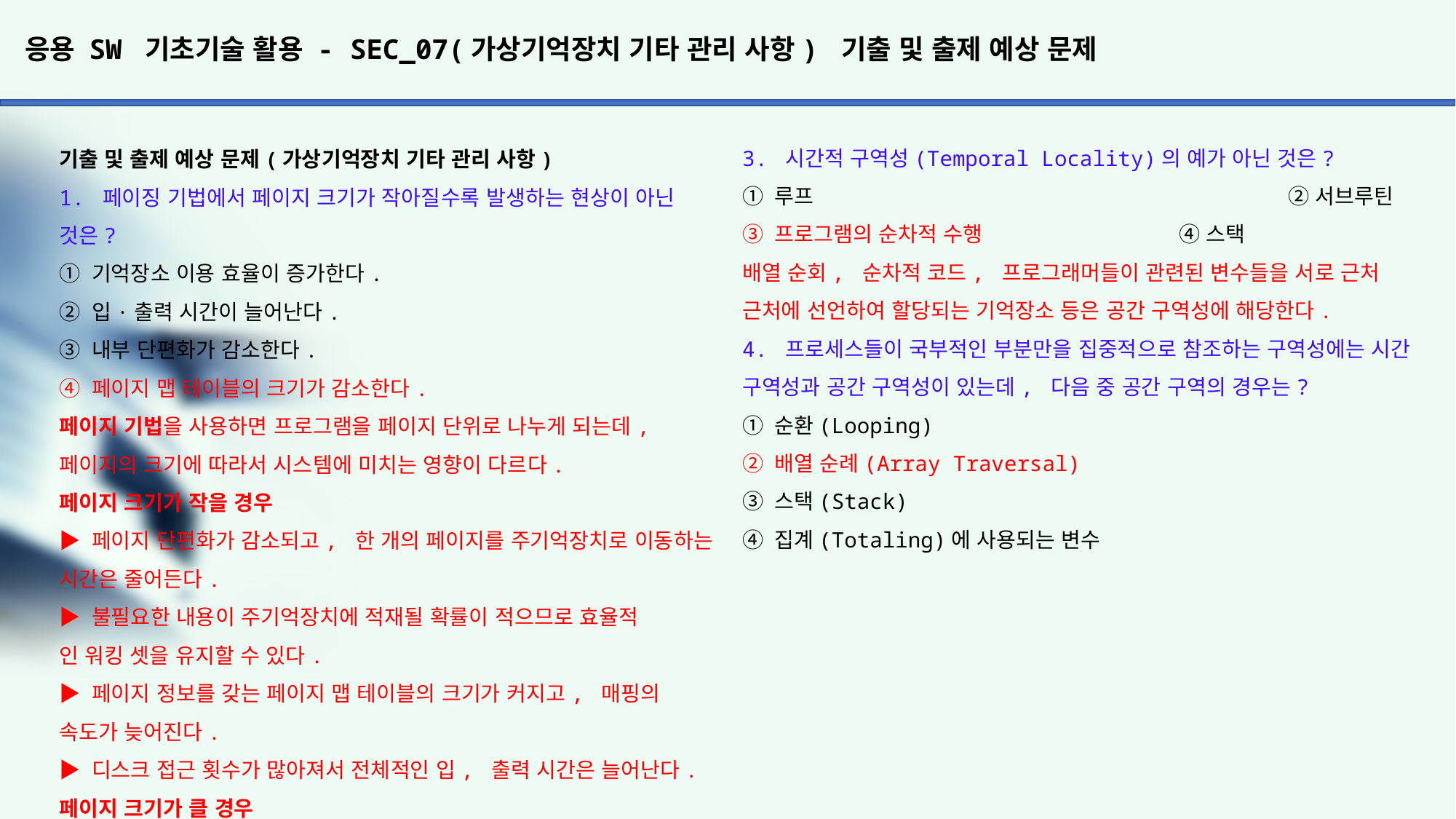

# 응용 SW 기초기술 활용 - SEC_07(가상기억장치 기타 관리 사항) 기출 및 출제 예상 문제
3. 시간적 구역성(Temporal Locality)의 예가 아닌 것은?
① 루프					② 서브루틴
③ 프로그램의 순차적 수행		④ 스택
배열 순회, 순차적 코드, 프로그래머들이 관련된 변수들을 서로 근처
근처에 선언하여 할당되는 기억장소 등은 공간 구역성에 해당한다.
4. 프로세스들이 국부적인 부분만을 집중적으로 참조하는 구역성에는 시간 구역성과 공간 구역성이 있는데, 다음 중 공간 구역의 경우는?
① 순환(Looping)
② 배열 순례(Array Traversal)
③ 스택(Stack)
④ 집계(Totaling)에 사용되는 변수

기출 및 출제 예상 문제(가상기억장치 기타 관리 사항)
1. 페이징 기법에서 페이지 크기가 작아질수록 발생하는 현상이 아닌 것은?
① 기억장소 이용 효율이 증가한다.
② 입·출력 시간이 늘어난다.
③ 내부 단편화가 감소한다.
④ 페이지 맵 테이블의 크기가 감소한다.
페이지 기법을 사용하면 프로그램을 페이지 단위로 나누게 되는데,
페이지의 크기에 따라서 시스템에 미치는 영향이 다르다.
페이지 크기가 작을 경우
▶ 페이지 단편화가 감소되고, 한 개의 페이지를 주기억장치로 이동하는 시간은 줄어든다.
▶ 불필요한 내용이 주기억장치에 적재될 확률이 적으므로 효율적
인 워킹 셋을 유지할 수 있다.
▶ 페이지 정보를 갖는 페이지 맵 테이블의 크기가 커지고, 매핑의 속도가 늦어진다.
▶ 디스크 접근 횟수가 많아져서 전체적인 입, 출력 시간은 늘어난다.
페이지 크기가 클 경우
▶ 페이지 정보를 갖는 페이지 맵 테이블의 크기가 작아지고, 매핑 속도가 빨라진다.
▶ 디스크의 접근 횟수가 줄어들어 전체적인 입, 출력의 효율성이
증가된다.
▶ 페이지 단편화가 증가되고, 한 개의 페이지를 주기억장치로
이동하는 시간이 늘어난다.
▶ 프로세스(프로그램) 수행에 불필요한 내용까지도 주기억장치에
적재될 수 있다.
2. 프로세스 적재 정책과 관련한 설명으로 틀린 것은?
① 반복, 스택, 부 프로그램은 시간 지역성(Temporal Locality)과 관련이 있다.
② 공간 지역성(Spatial Locality)은 프로세스가 어떤 페이지를 참조했다면 이후 가상주소공간상 그 페이지와 인접한 페이지들을 참조할 가능성이 높음을 의미한다.
③ 일반적으로 페이지 교환에 보내는 시간보다 프로세스 수행에 보내는 시간이 더 크면 스레싱(Thrashing)이 발생한다.
④ 스레싱(Thrashing) 현상을 방지하기 위해서는 각 프로세스가 필요로 하는 프레임을 제공할 수 있어야 한다.
Locality(국부성, 지역성, 구역성, 국소성)는 프로세스가 실행되는 동안 주기억장치를 참조할 때 일부 페이지만 집중적으로 참조하는 성질을 다루는 이론이다.
▶ 스래싱을 방지하기 위한 워킹 셋 이론의 기반이 되었다.
▶ 프로세스가 집중적으로 사용하는 페이지를 알아내는 방법 중에
하나로, 가상기억장치 관리의 이론적인 근거가 된다.
▶ 데닝(Denning) 교수에 의해 구역성의 개념이 증명되었으며,
캐시 메모리 시스템의 이론적 근거이다.
▶ Locality의 종류에는 시간 구역성(Temporal Locality)과 공간 구역성(Spatial Locality)이다.
시간 구역성(Temporal Locality)
▶ 시간 구역성은 프로세스가 실행되면서 하나의 페이지를 일정 시간 동안 집중적으로 액세스하는 현상이다.
▶ 한 번 참조한 페이지는 가까운 시간 내에 계속 참조할 가능성
이 높음을 또한 의미한다.
▶ 시간 구역성이 이루어지는 기억 장소 : Loop(반복, 순환), 스택(Stack), 부 프로그램(Sub Routine), Counting(1씩 증감),
집계(Totaling)에 사용되는 변수(기억장소)
공간 구역성(Spatial Locality)
▶ 공간 구역성은 프로세스 실행 시 일정 위치의 페이지를 집중적으로 액세스 하는 현상이다.
▶ 어느 하나의 페이지를 참조하면 그 근처에 페이지를 계속 참조할 가능성이 높음을 의미한다.
▶ 공간 구역성이 이루어지는 기억장소 : 배열 순회(Array Traversal, 배열 순례), 순차적 코드의 실행, 프로그래머들이 관련된 변수(데이터를 저장할 기억장소)들을 서로 근처에 선언하여 할당되는 기억장소, 같은 영역에 있는 변수를 참조할 때 사용
스래싱은 프로세스의 처리 시간보다 페이지 교체에 소요되는 시간이 더 많아지는 현상이다.
▶ 다중 프로그래밍 시스템이나 가상기억장치를 사용하는 시스템
에서 하나의 프로세스 수행 과정 중 자주 페이지 부재가 발생함
으로써 나타나는 현상으로, 전체 시스템의 성능이 저하된다.
▶ 다중 프로그래밍의 정도가 높아짐에 따라 CPU의 이용률은 어느
특정 시점까지는 높아지지만, 다중 프로그래밍의 정도가 더욱 커지면 스래싱 나타나고, CPU의 이용률이 급격히 감소하게 된다.
▶ 스래싱 현상 방지 방법
  - 다중 프로그래밍의 정도를 적정 수준으로 유지한다.
  - 페이지 부재 빈도(Page Fault Frequency)를 조절하여
    사용한다.
  - 워킹 셋을 유지한다.
  - 부족한 자원을 증설하고, 일부 프로세스를 중단시킨다.
  - CPU 성능에 대한 자료의 지속적 관리 및 분석으로 임계치를
    예상하여 운영한다.